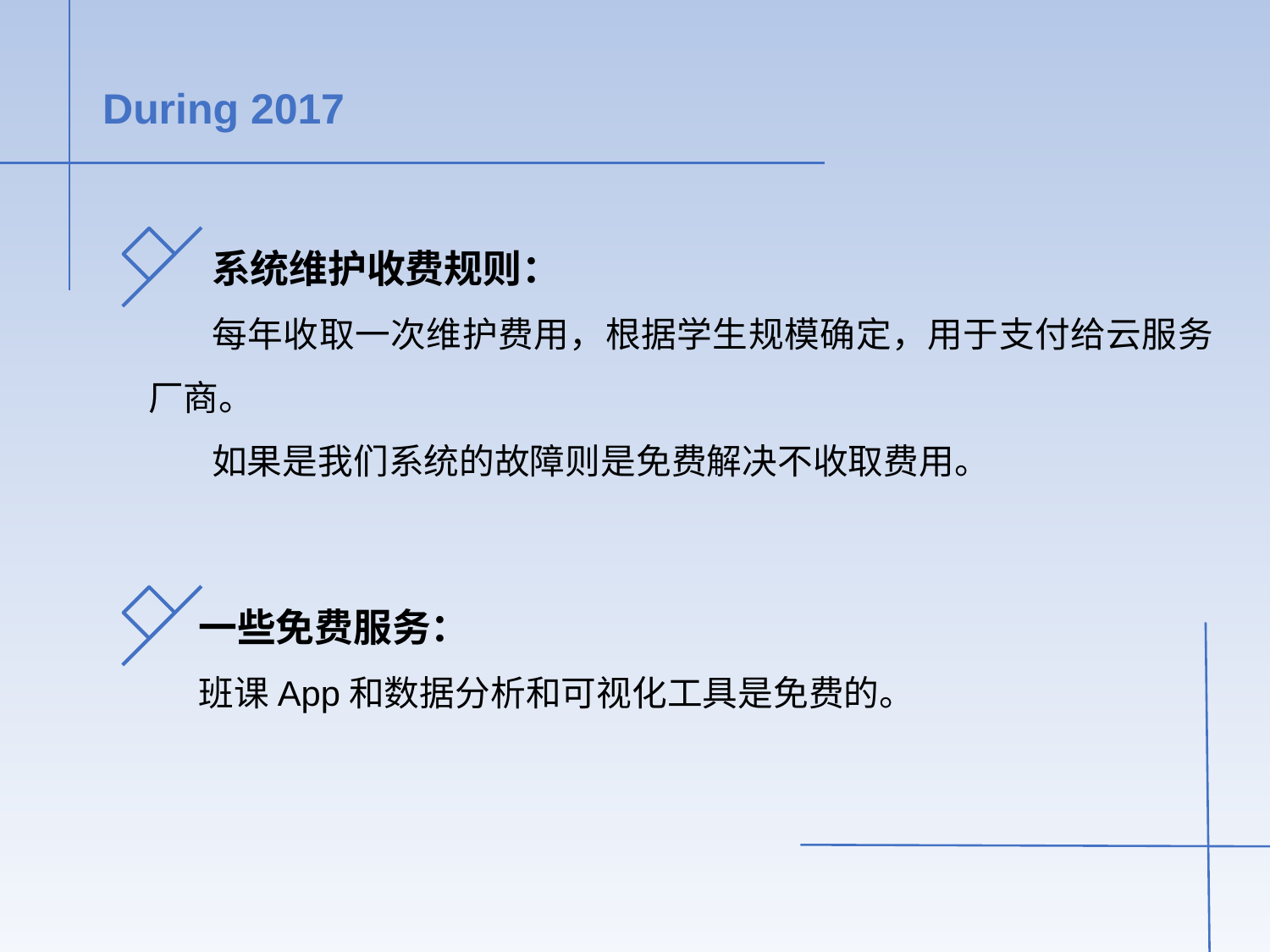

During 2017
系统维护收费规则：
每年收取一次维护费用，根据学生规模确定，用于支付给云服务厂商。
如果是我们系统的故障则是免费解决不收取费用。

一些免费服务：
班课App和数据分析和可视化工具是免费的。